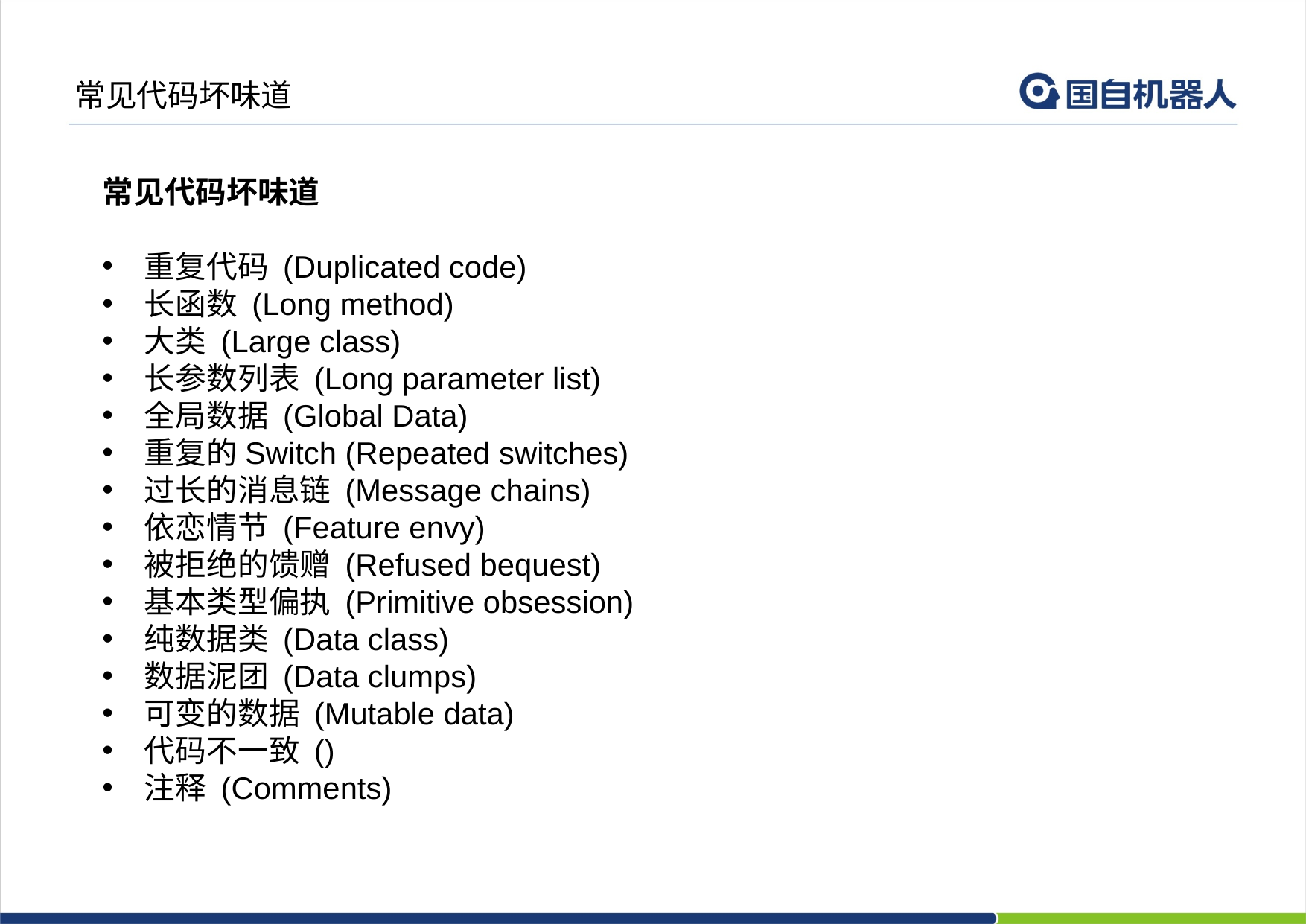

常见代码坏味道
常见代码坏味道

重复代码 (Duplicated code)
长函数 (Long method)
大类 (Large class)
长参数列表 (Long parameter list)
全局数据 (Global Data)
重复的Switch (Repeated switches)
过长的消息链 (Message chains)
依恋情节 (Feature envy)
被拒绝的馈赠 (Refused bequest)
基本类型偏执 (Primitive obsession)
纯数据类 (Data class)
数据泥团 (Data clumps)
可变的数据 (Mutable data)
代码不一致 ()
注释 (Comments)